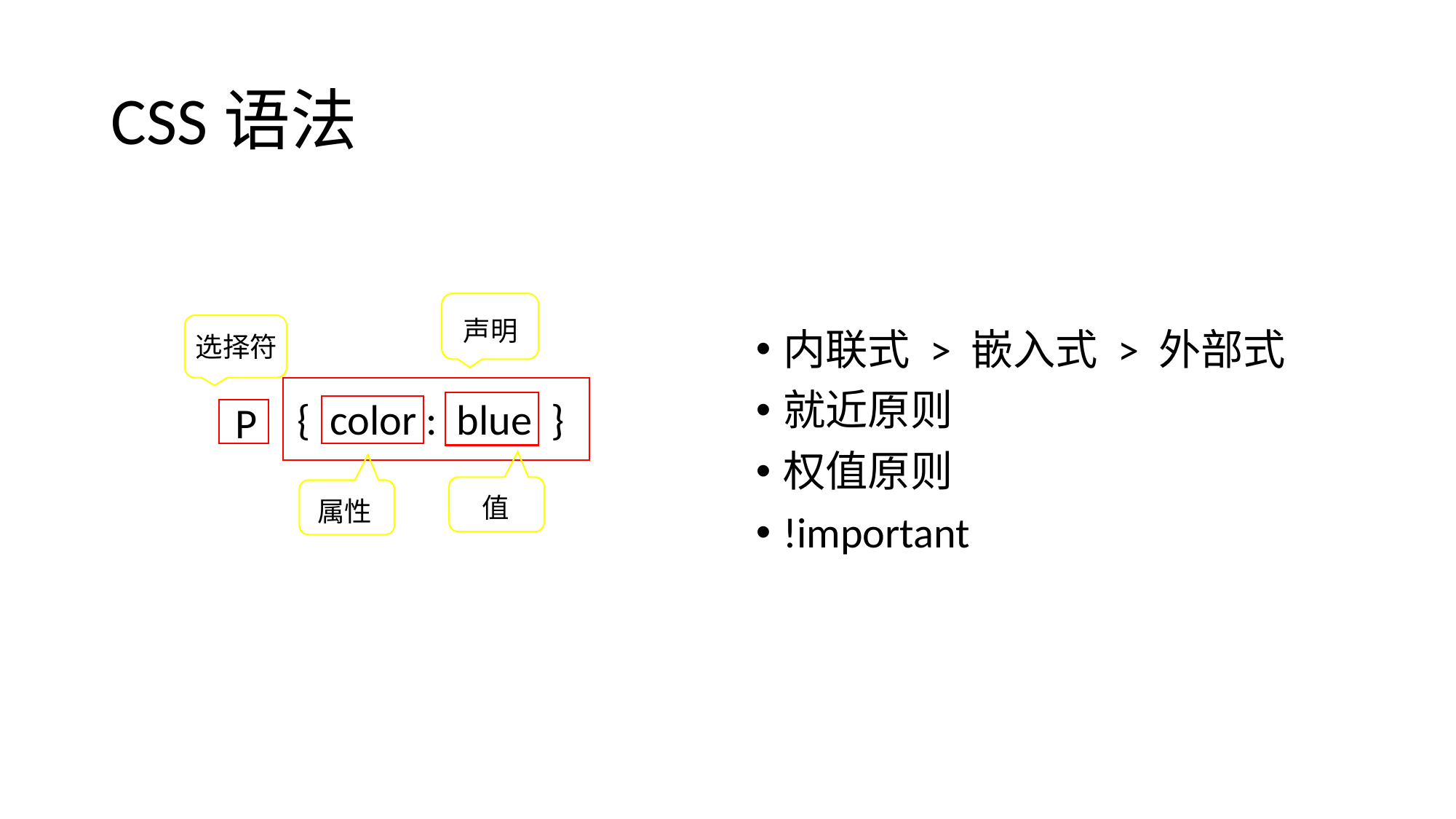

# CSS语法

声明
符
选择符

P

值
属性
{  color :  blue  }

内联式 > 嵌入式 > 外部式
就近原则
权值原则
!important